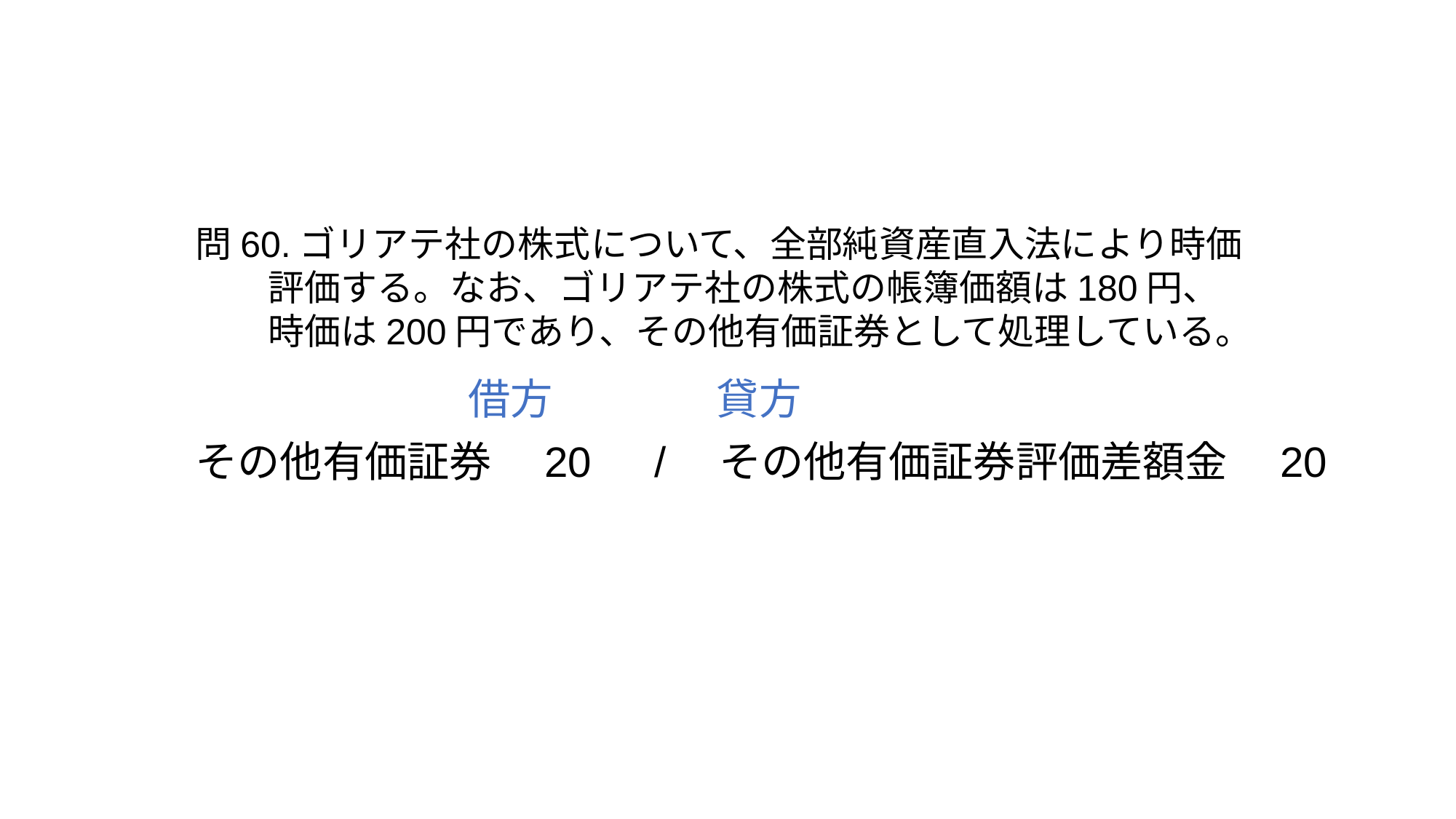

問60.ゴリアテ社の株式について、全部純資産直入法により時価
　　評価する。なお、ゴリアテ社の株式の帳簿価額は180円、
　　時価は200円であり、その他有価証券として処理している。
借方
貸方
その他有価証券　20　/　その他有価証券評価差額金　20